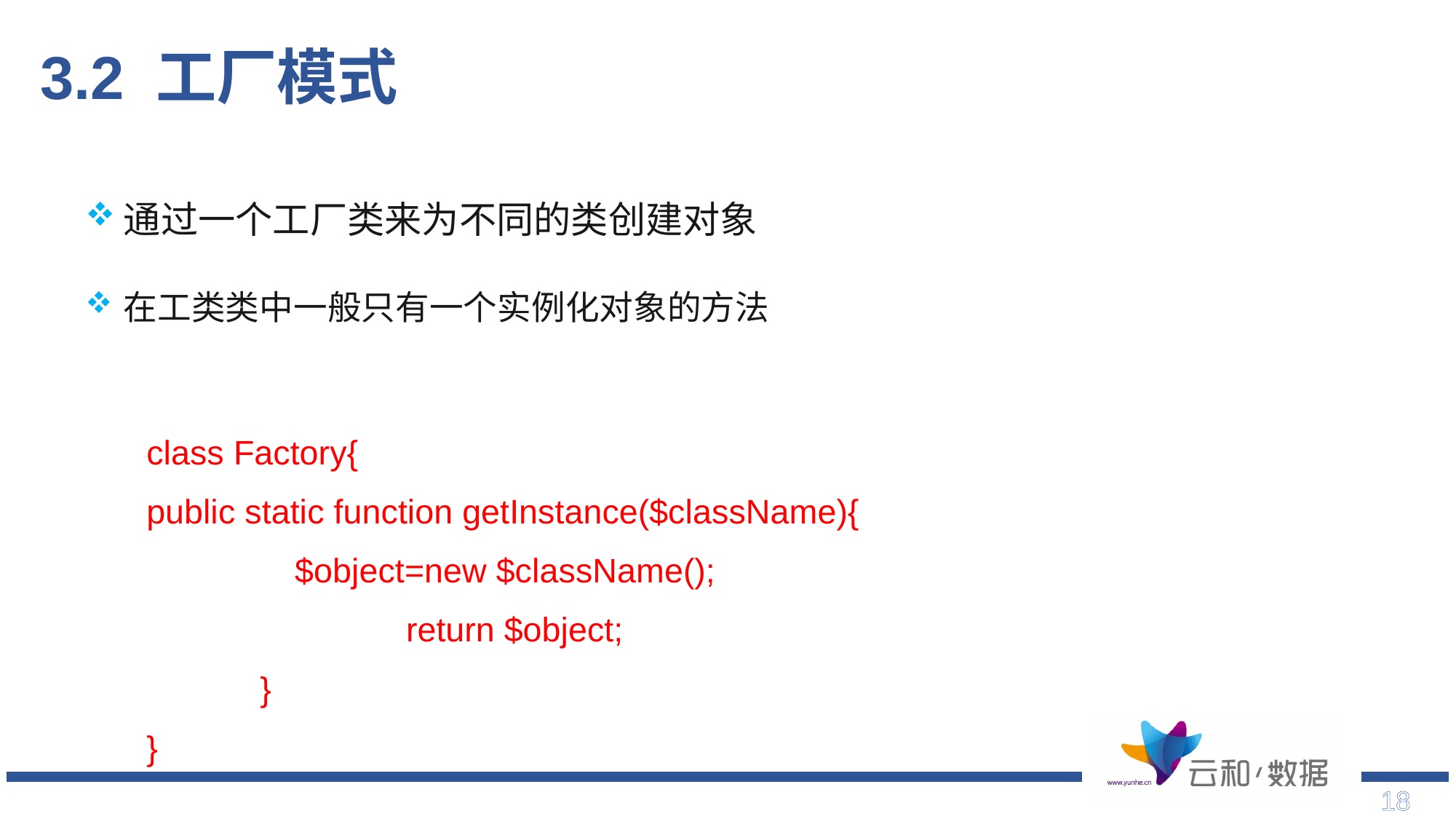

# 3.2 工厂模式
通过一个工厂类来为不同的类创建对象
在工类类中一般只有一个实例化对象的方法

class Factory{
	public static function getInstance($className){
   	      $object=new $className();
                     return $object;
            }
}